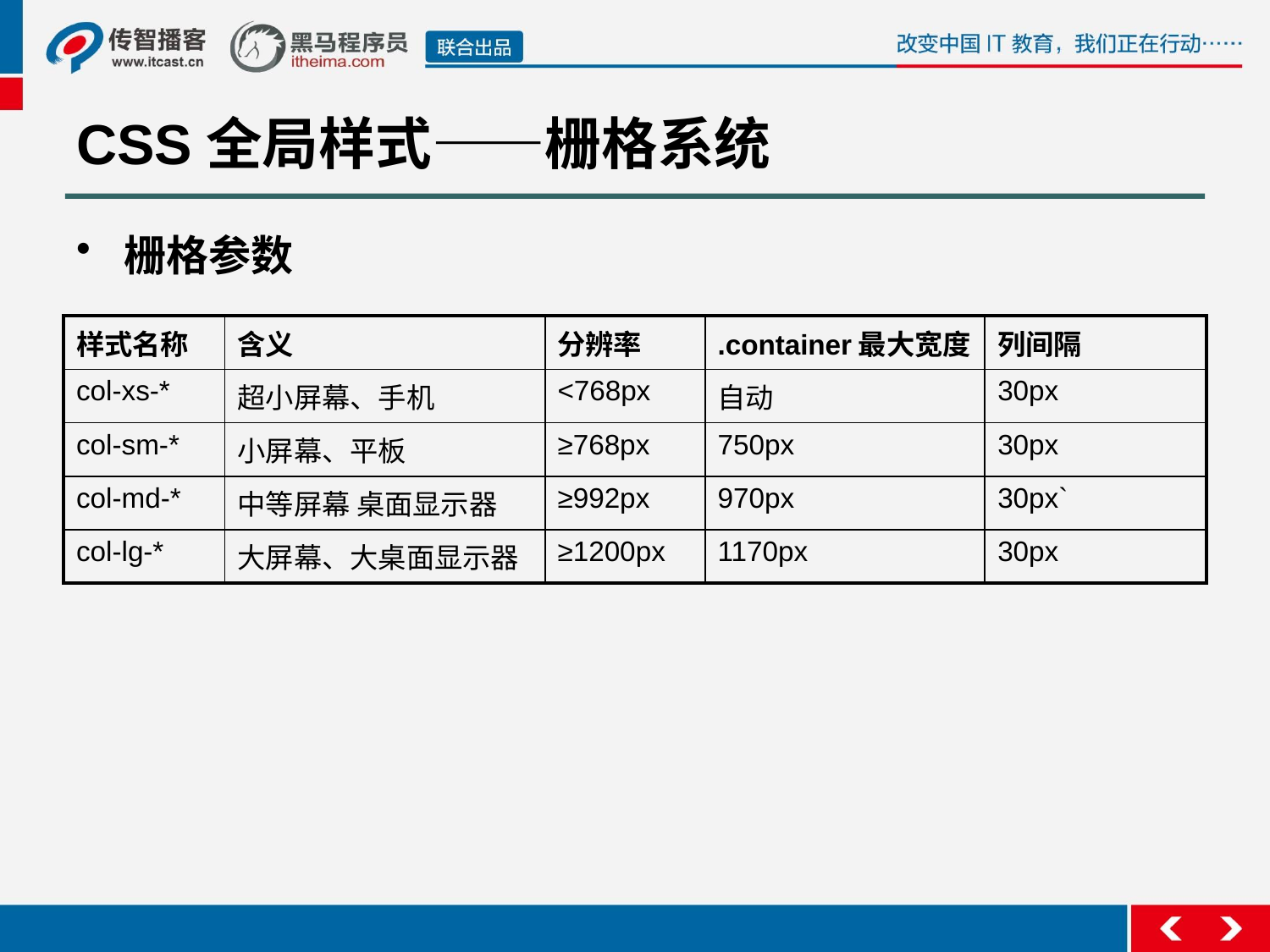

# CSS全局样式——栅格系统
栅格参数
| 样式名称 | 含义 | 分辨率 | .container最大宽度 | 列间隔 |
| --- | --- | --- | --- | --- |
| col-xs-\* | 超小屏幕、手机 | <768px | 自动 | 30px |
| col-sm-\* | 小屏幕、平板 | ≥768px | 750px | 30px |
| col-md-\* | 中等屏幕 桌面显示器 | ≥992px | 970px | 30px` |
| col-lg-\* | 大屏幕、大桌面显示器 | ≥1200px | 1170px | 30px |